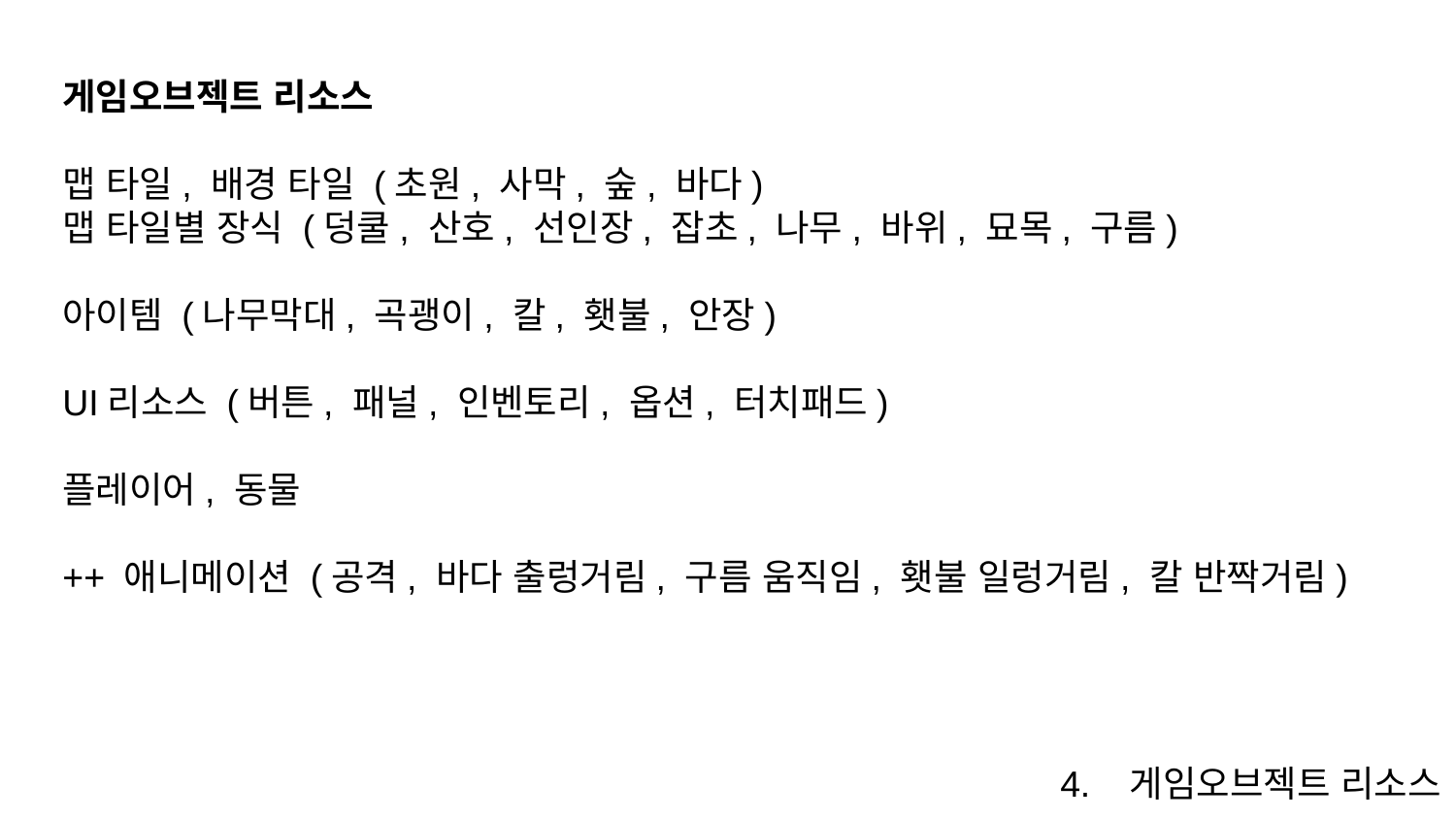

게임오브젝트 리소스

맵 타일, 배경 타일 (초원, 사막, 숲, 바다)
맵 타일별 장식 (덩쿨, 산호, 선인장, 잡초, 나무, 바위, 묘목, 구름)

아이템 (나무막대, 곡괭이, 칼, 횃불, 안장)

UI리소스 (버튼, 패널, 인벤토리, 옵션, 터치패드)

플레이어, 동물

++ 애니메이션 (공격, 바다 출렁거림, 구름 움직임, 횃불 일렁거림, 칼 반짝거림)
4.   게임오브젝트 리소스